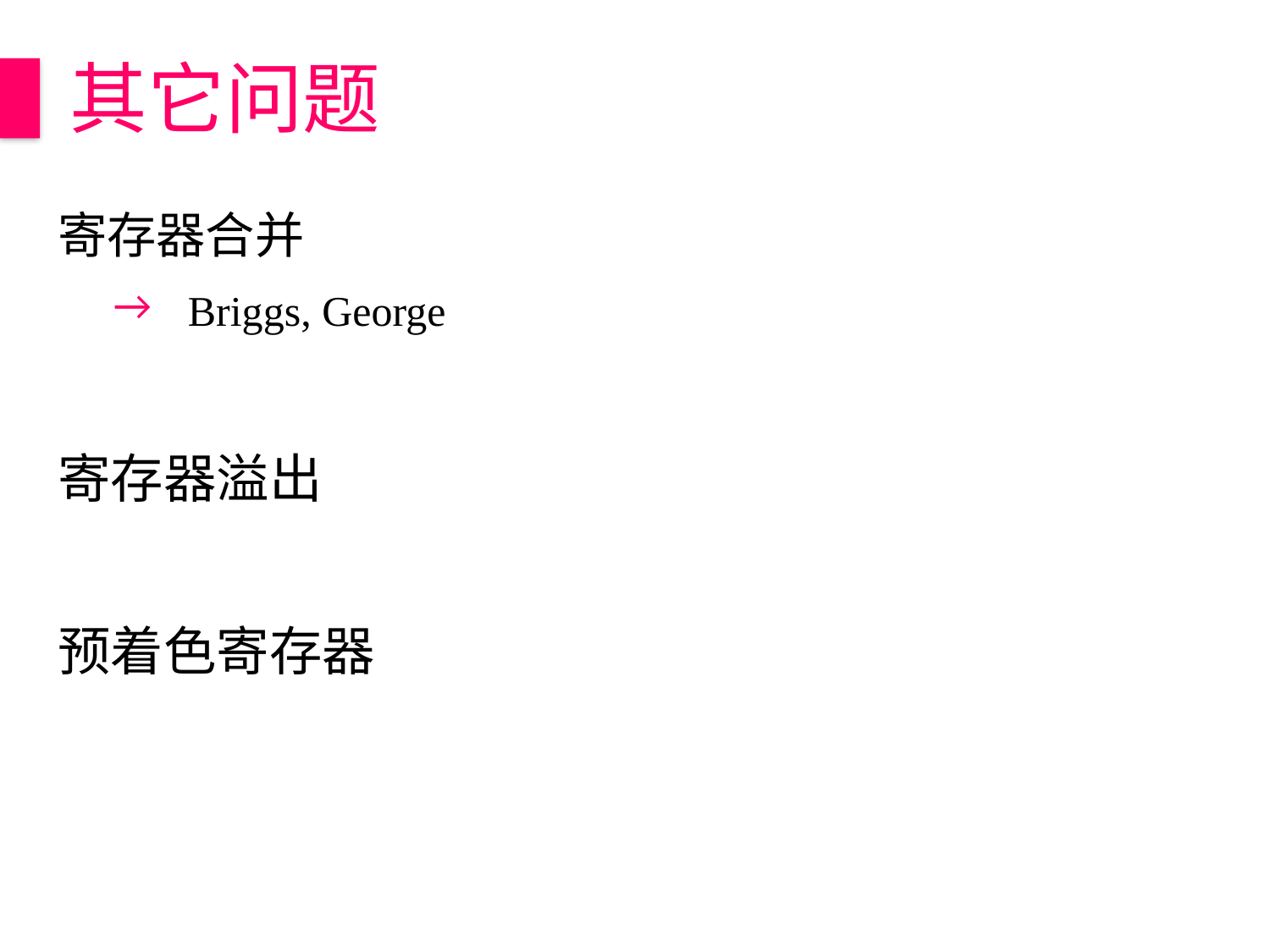

# 其它问题

寄存器合并
Briggs, George

寄存器溢出

预着色寄存器